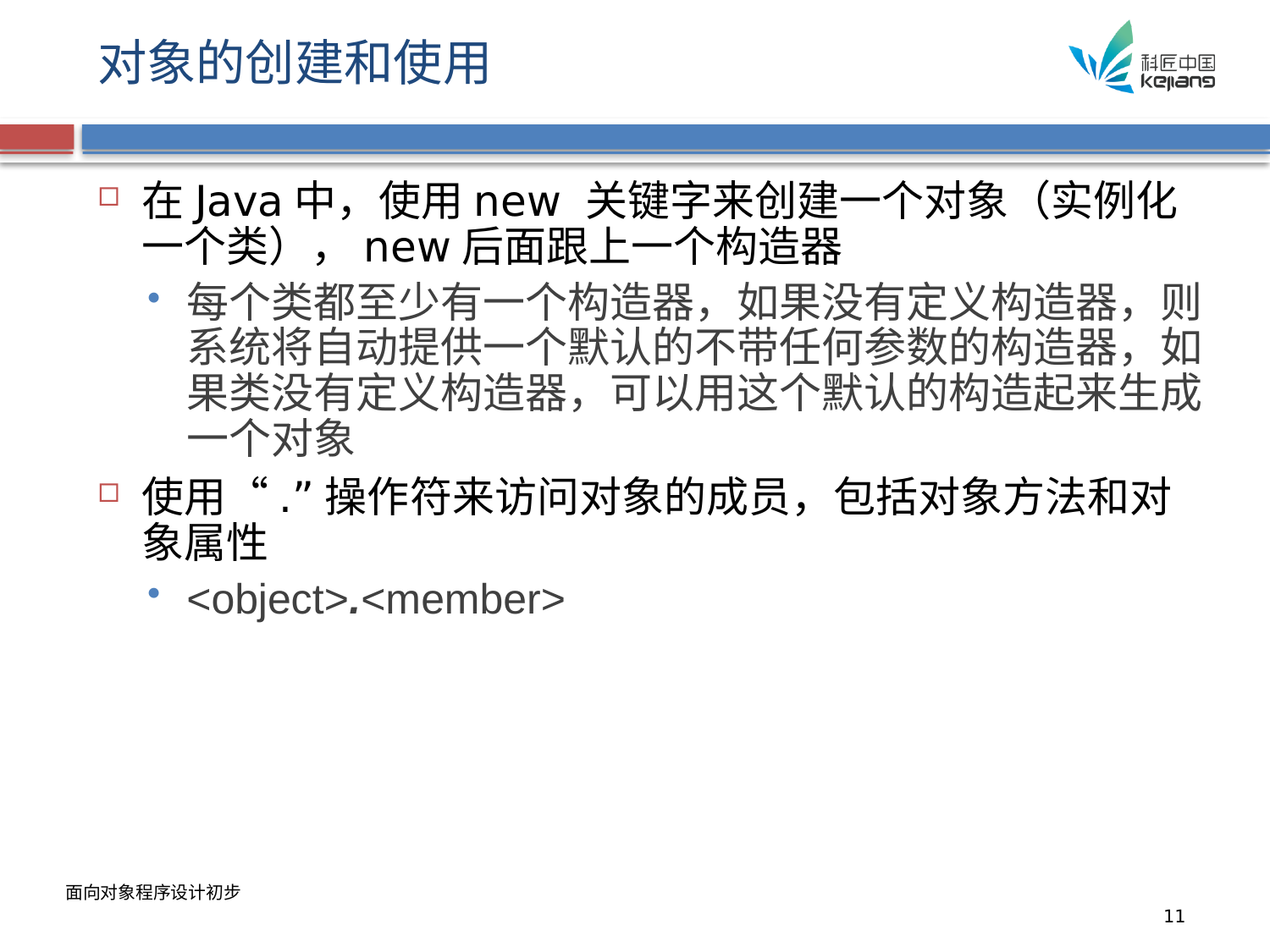

# 对象的创建和使用
在Java中，使用new 关键字来创建一个对象（实例化一个类），new后面跟上一个构造器
每个类都至少有一个构造器，如果没有定义构造器，则系统将自动提供一个默认的不带任何参数的构造器，如果类没有定义构造器，可以用这个默认的构造起来生成一个对象
使用“.”操作符来访问对象的成员，包括对象方法和对象属性
<object>.<member>

面向对象程序设计初步
11